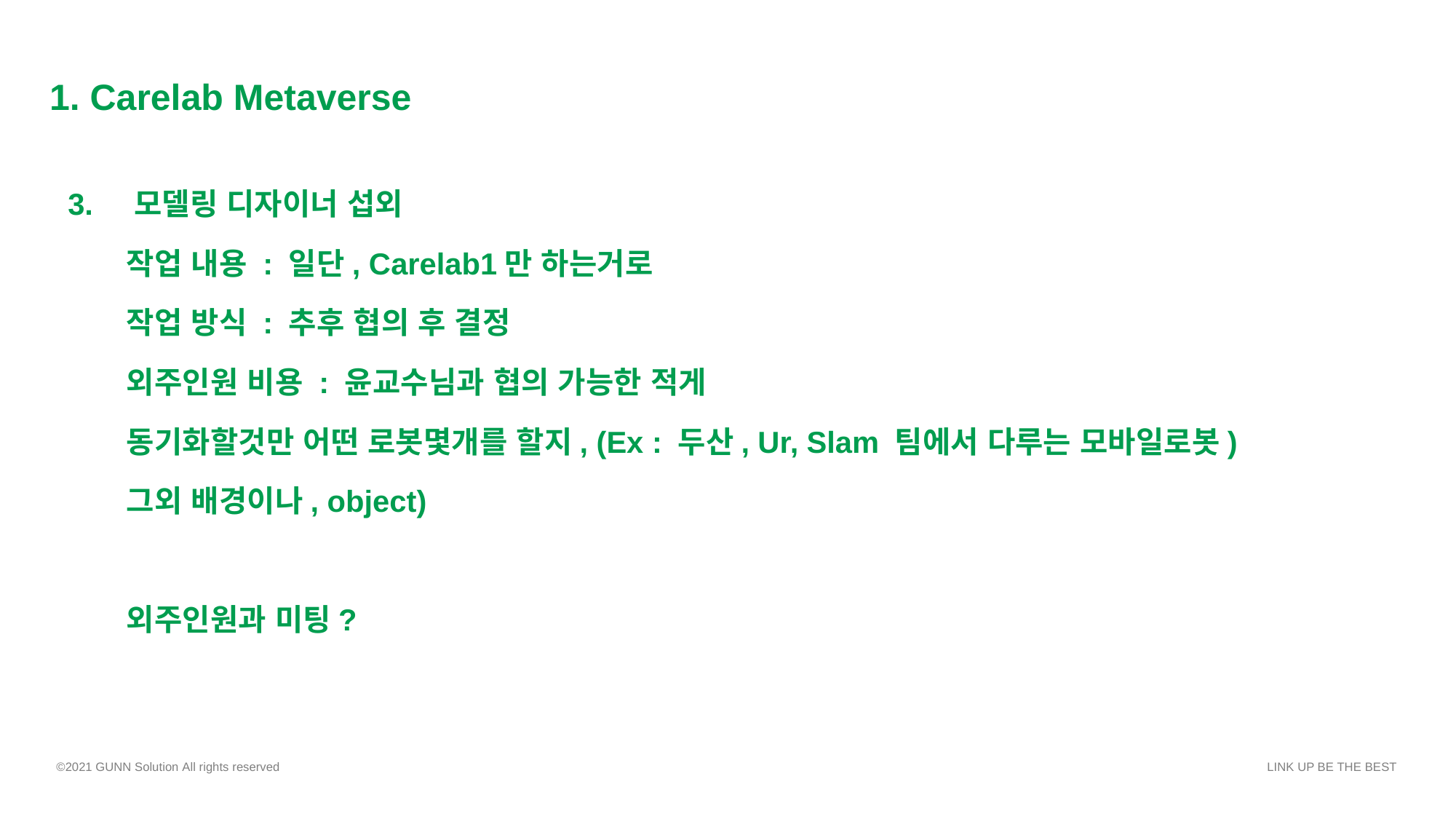

1. Carelab Metaverse

3.    모델링 디자이너 섭외
      작업 내용 : 일단, Carelab1만 하는거로
      작업 방식 : 추후 협의 후 결정
      외주인원 비용 : 윤교수님과 협의 가능한 적게
      동기화할것만 어떤 로봇몇개를 할지, (Ex : 두산, Ur, Slam 팀에서 다루는 모바일로봇)
      그외 배경이나, object)

      외주인원과 미팅?